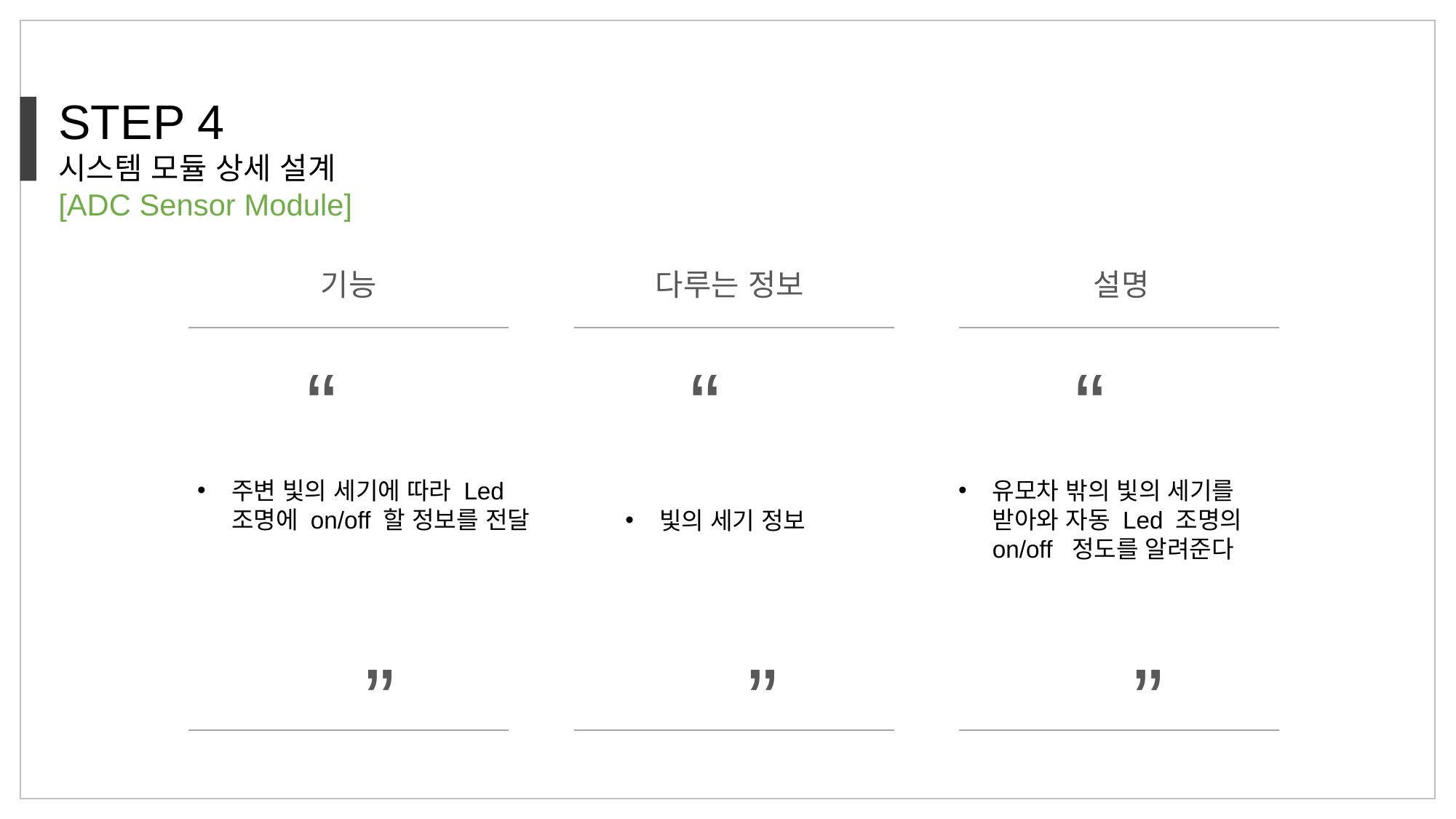

STEP 4
시스템 모듈 상세 설계
[ADC Sensor Module]

기능
다루는 정보
설명
“
”
“
”
“
”
주변 빛의 세기에 따라 Led  조명에 on/off 할 정보를 전달
유모차 밖의 빛의 세기를 받아와 자동 Led 조명의 on/off  정도를 알려준다
빛의 세기 정보